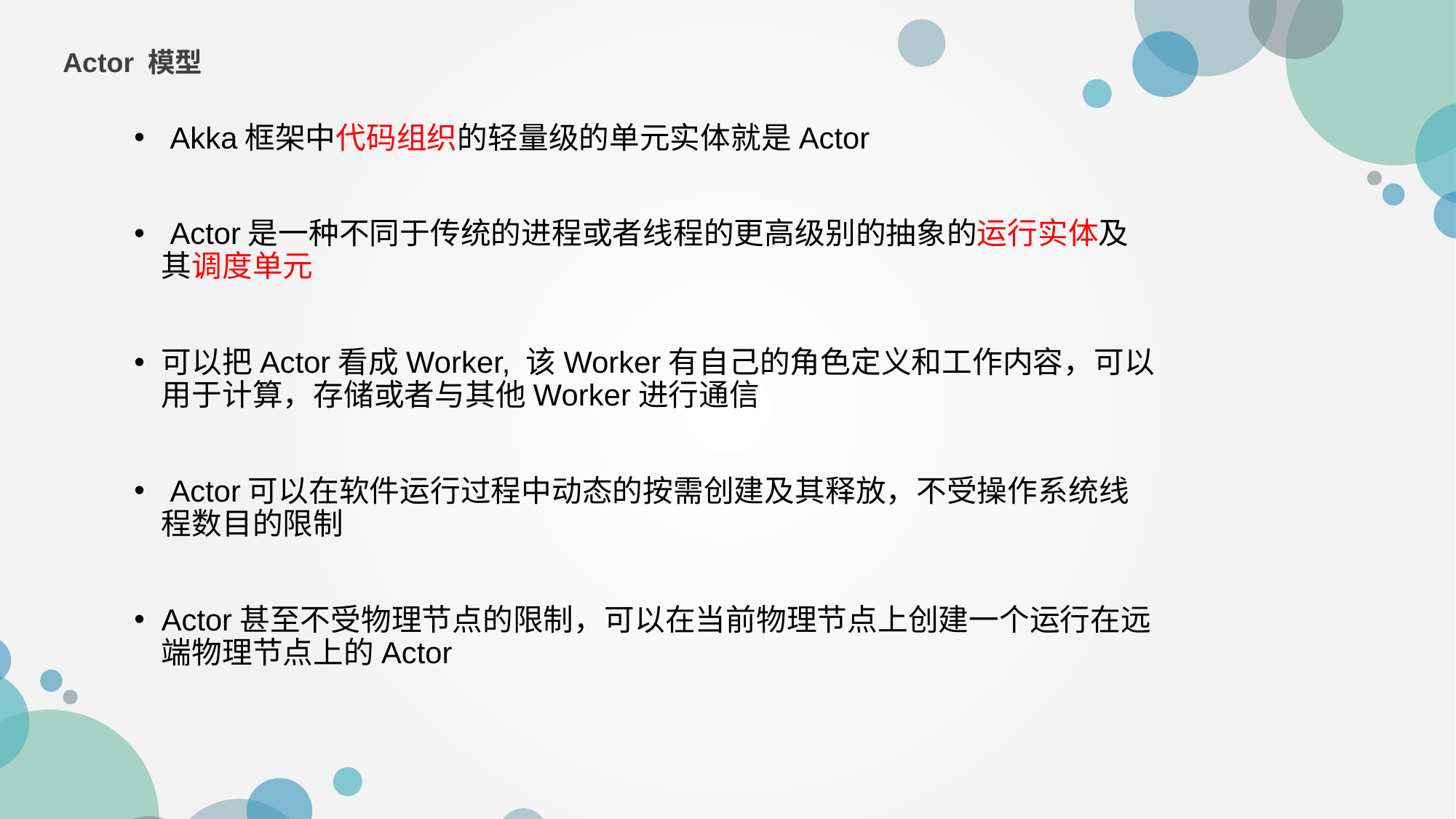

Actor 模型
 Akka框架中代码组织的轻量级的单元实体就是Actor

 Actor是一种不同于传统的进程或者线程的更高级别的抽象的运行实体及其调度单元

可以把Actor看成Worker, 该Worker有自己的角色定义和工作内容，可以用于计算，存储或者与其他Worker进行通信

 Actor可以在软件运行过程中动态的按需创建及其释放，不受操作系统线程数目的限制

Actor甚至不受物理节点的限制，可以在当前物理节点上创建一个运行在远端物理节点上的Actor